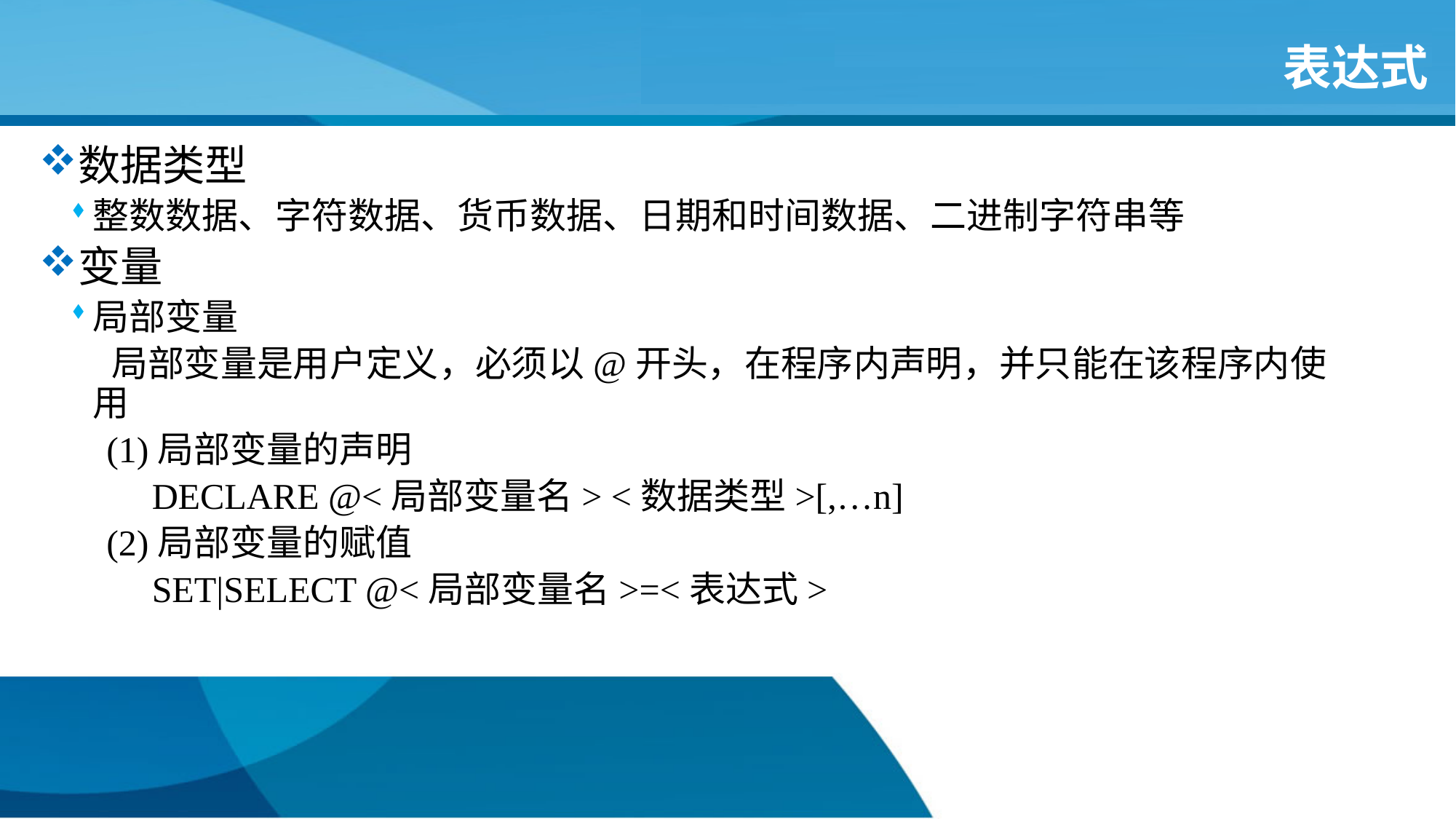

# 表达式
数据类型
整数数据、字符数据、货币数据、日期和时间数据、二进制字符串等
变量
局部变量
    局部变量是用户定义，必须以@开头，在程序内声明，并只能在该程序内使用
    (1)局部变量的声明
         DECLARE @<局部变量名> <数据类型>[,…n]
    (2)局部变量的赋值
         SET|SELECT @<局部变量名>=<表达式>